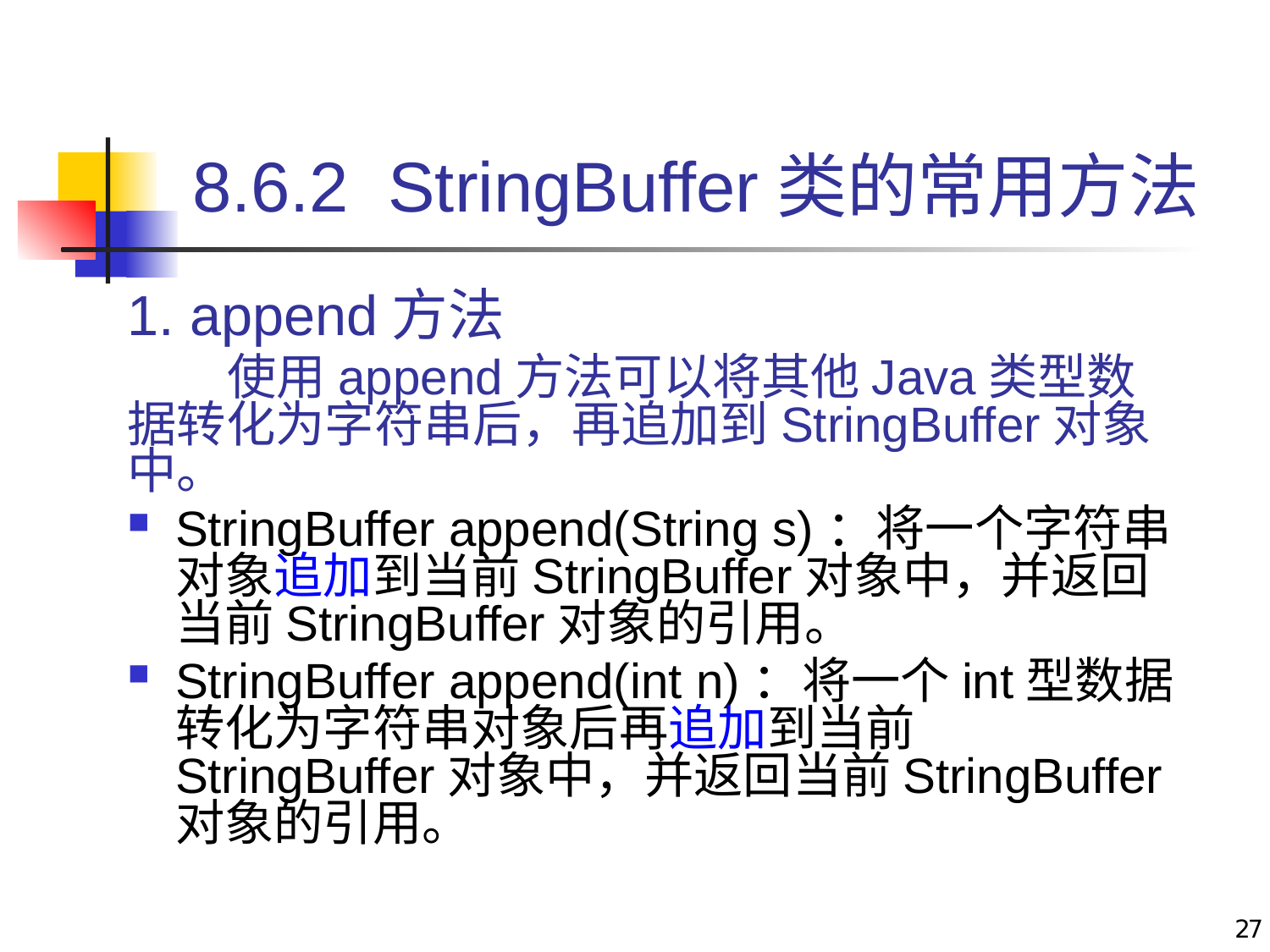

# 8.6.2  StringBuffer类的常用方法
1. append方法
        使用append方法可以将其他Java类型数据转化为字符串后，再追加到StringBuffer对象中。
StringBuffer append(String s)：将一个字符串对象追加到当前StringBuffer对象中，并返回当前StringBuffer对象的引用。
StringBuffer append(int n)：将一个int型数据转化为字符串对象后再追加到当前StringBuffer对象中，并返回当前StringBuffer对象的引用。
27